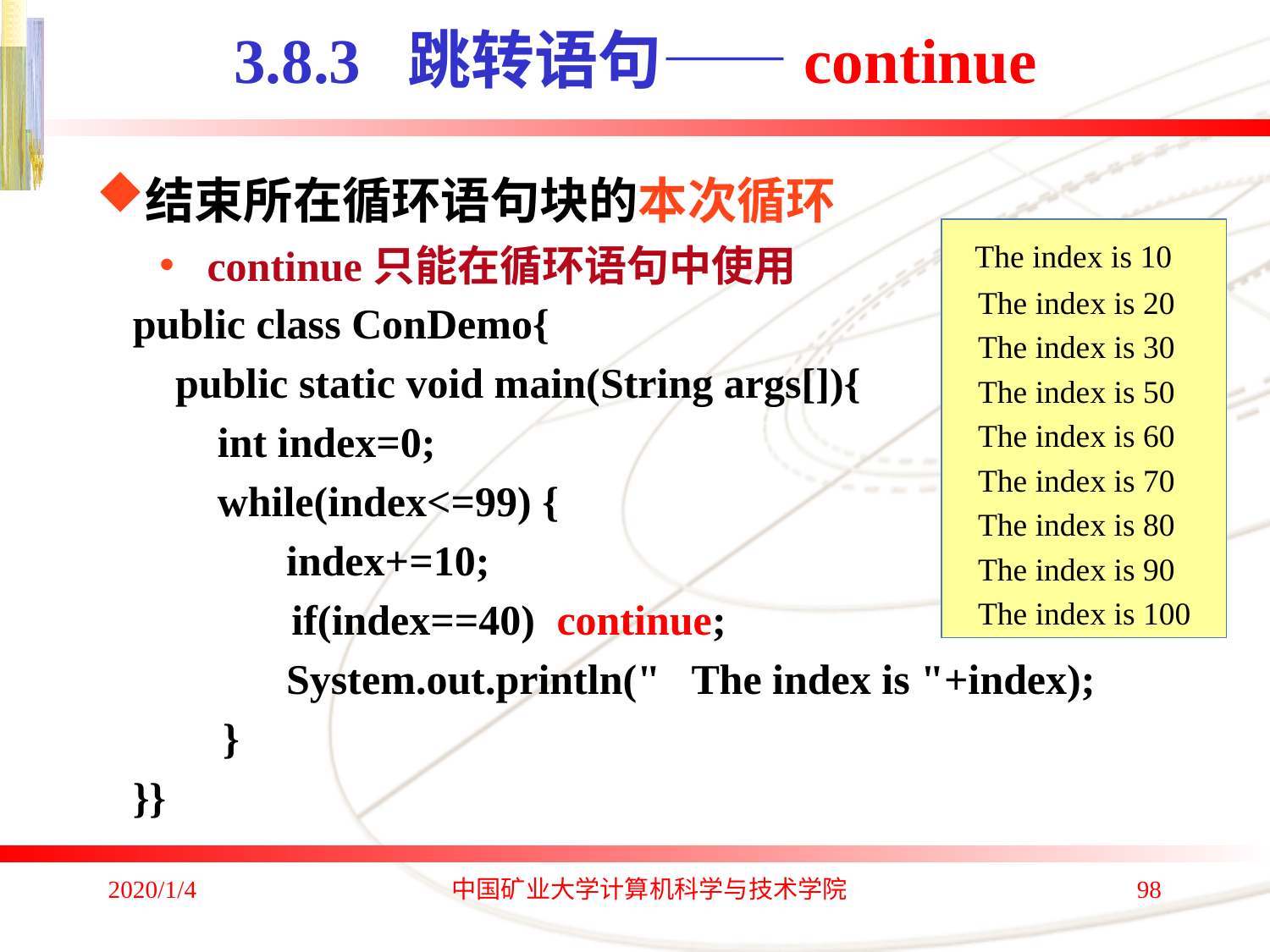

# 3.8.3  跳转语句——continue
结束所在循环语句块的本次循环
continue只能在循环语句中使用
  The index is 10
   The index is 20
   The index is 30
   The index is 50
   The index is 60
   The index is 70
   The index is 80
   The index is 90
   The index is 100
public class ConDemo{
    public static void main(String args[]){
        int index=0;
        while(index<=99) {
	      index+=10;
               if(index==40)  continue;
	      System.out.println("   The index is "+index);
	}
}}
2020/1/4
中国矿业大学计算机科学与技术学院
98